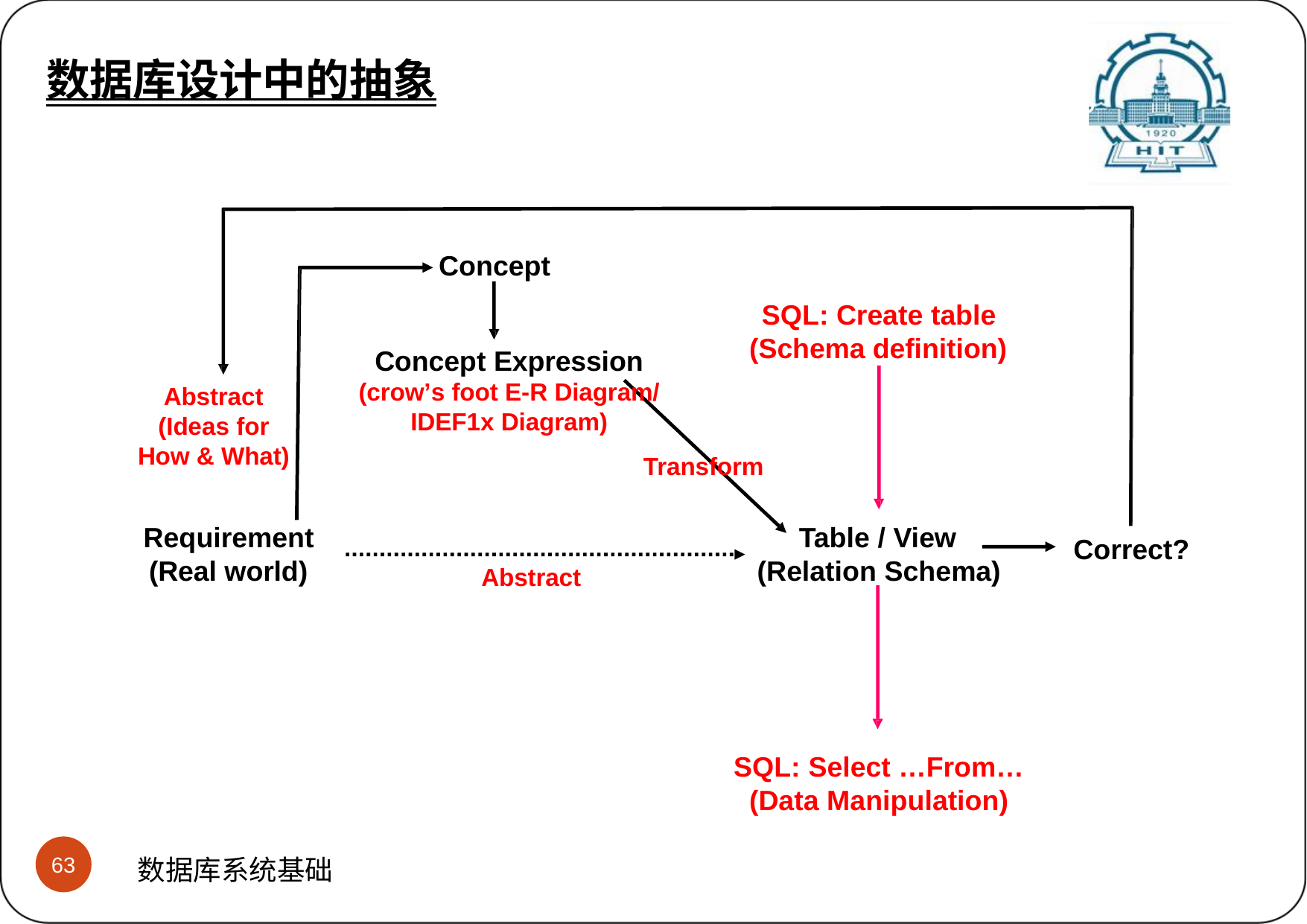

数据库设计中的抽象
# 什么是和为什么要数据库设计? (7)抽象过程：理解-区分-命名-表达?

Concept

SQL: Create table (Schema definition)
Concept Expression (crow’s foot E-R Diagram/ IDEF1x Diagram)

Abstract (Ideas for How & What)
Transform
Requirement (Real world)
Table / View (Relation Schema)
Correct?

Abstract

SQL: Select …From… (Data Manipulation)